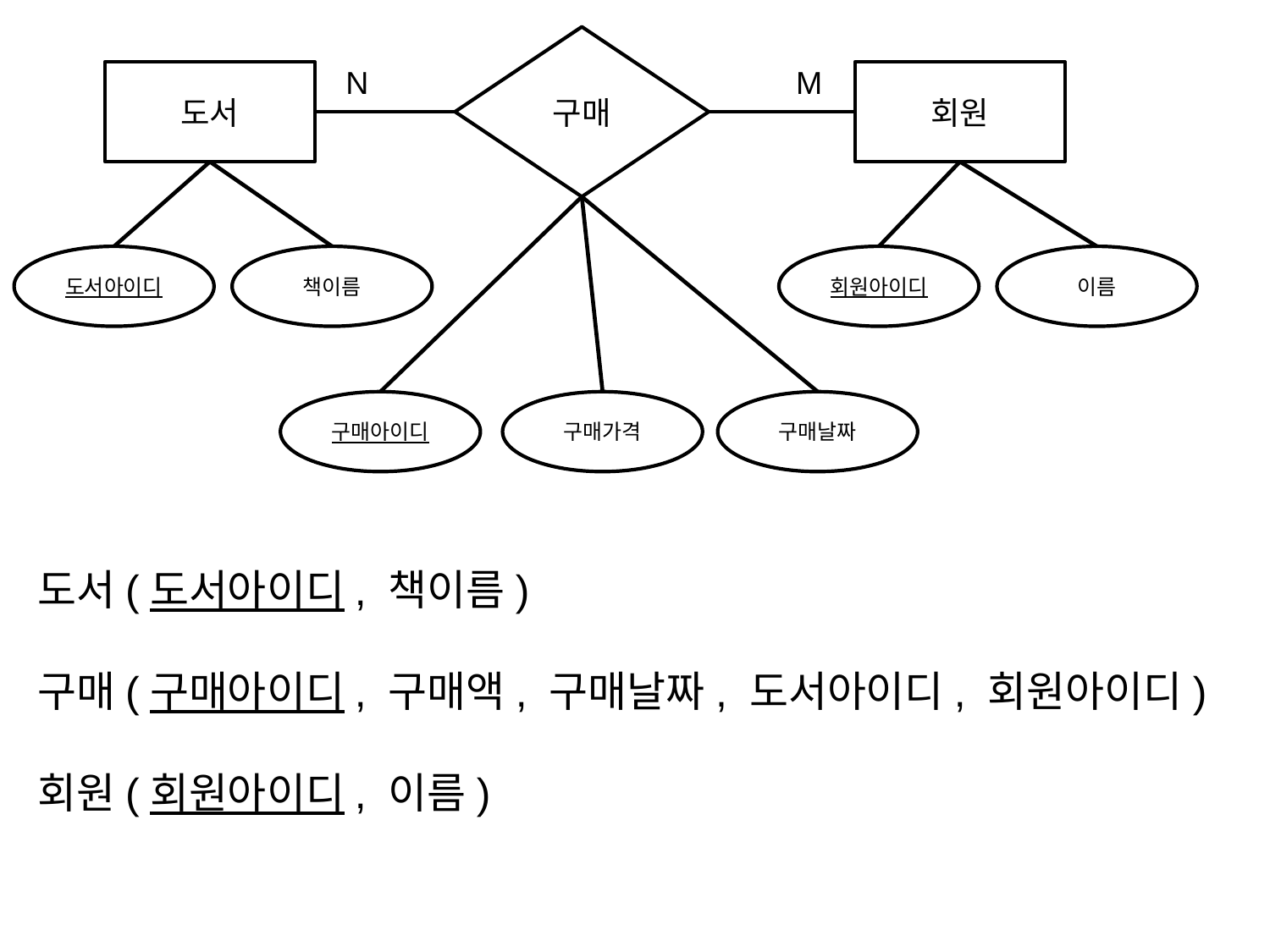

구매
N
M
도서
회원
도서아이디
책이름
회원아이디
이름
구매아이디
구매가격
구매날짜
도서(도서아이디, 책이름)

구매(구매아이디, 구매액, 구매날짜, 도서아이디, 회원아이디)

회원(회원아이디, 이름)